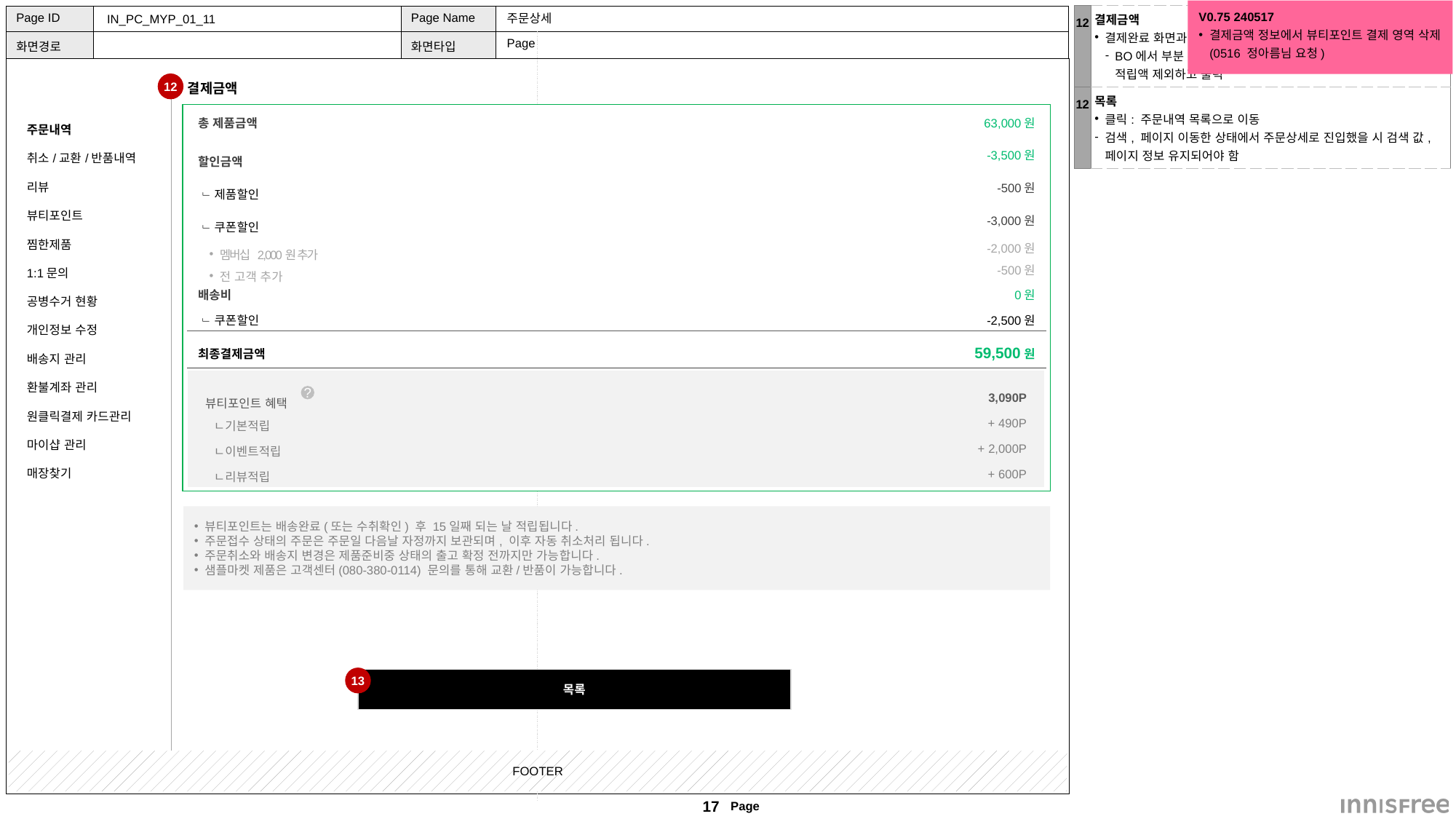

V0.75 240517
결제금액 정보에서 뷰티포인트 결제 영역 삭제(0516 정아름님 요청)
| 12 | 결제금액 결제완료 화면과 동일한 정보 출력 BO에서 부분 취소된 이력이 있을 시 해당 금액, 뷰티포인트 적립액 제외하고 출력 |
| --- | --- |
| 12 | 목록 클릭: 주문내역 목록으로 이동 검색, 페이지 이동한 상태에서 주문상세로 진입했을 시 검색 값, 페이지 정보 유지되어야 함 |
 IN_PC_MYP_01_11
# 주문상세
Page
12
결제금액
| 주문내역 |
| --- |
| 취소/교환/반품내역 |
| 리뷰 |
| 뷰티포인트 |
| 찜한제품 |
| 1:1문의 |
| 공병수거 현황 |
| 개인정보 수정 |
| 배송지 관리 |
| 환불계좌 관리 |
| 원클릭결제 카드관리 |
| 마이샵 관리 |
| 매장찾기 |
|  |

| 총 제품금액 | 63,000원 |
| --- | --- |
| 할인금액 | -3,500원 |
| ⨽제품할인 | -500원 |
| ⨽쿠폰할인 | -3,000원 |
| 멤버십 2,000원 추가 | -2,000원 |
| 전 고객 추가 | -500원 |
| 배송비 | 0원 |
| ⨽쿠폰할인 | -2,500원 |
| 최종결제금액 | 59,500원 |
| 뷰티포인트 혜택 | 3,090P |
| --- | --- |
| ㄴ기본적립 | + 490P |
| ㄴ이벤트적립 | + 2,000P |
| ㄴ리뷰적립 | + 600P |
?
뷰티포인트는 배송완료(또는 수취확인) 후 15일째 되는 날 적립됩니다.
주문접수 상태의 주문은 주문일 다음날 자정까지 보관되며, 이후 자동 취소처리 됩니다.
주문취소와 배송지 변경은 제품준비중 상태의 출고 확정 전까지만 가능합니다.
샘플마켓 제품은 고객센터(080-380-0114) 문의를 통해 교환/반품이 가능합니다.
13
목록
FOOTER